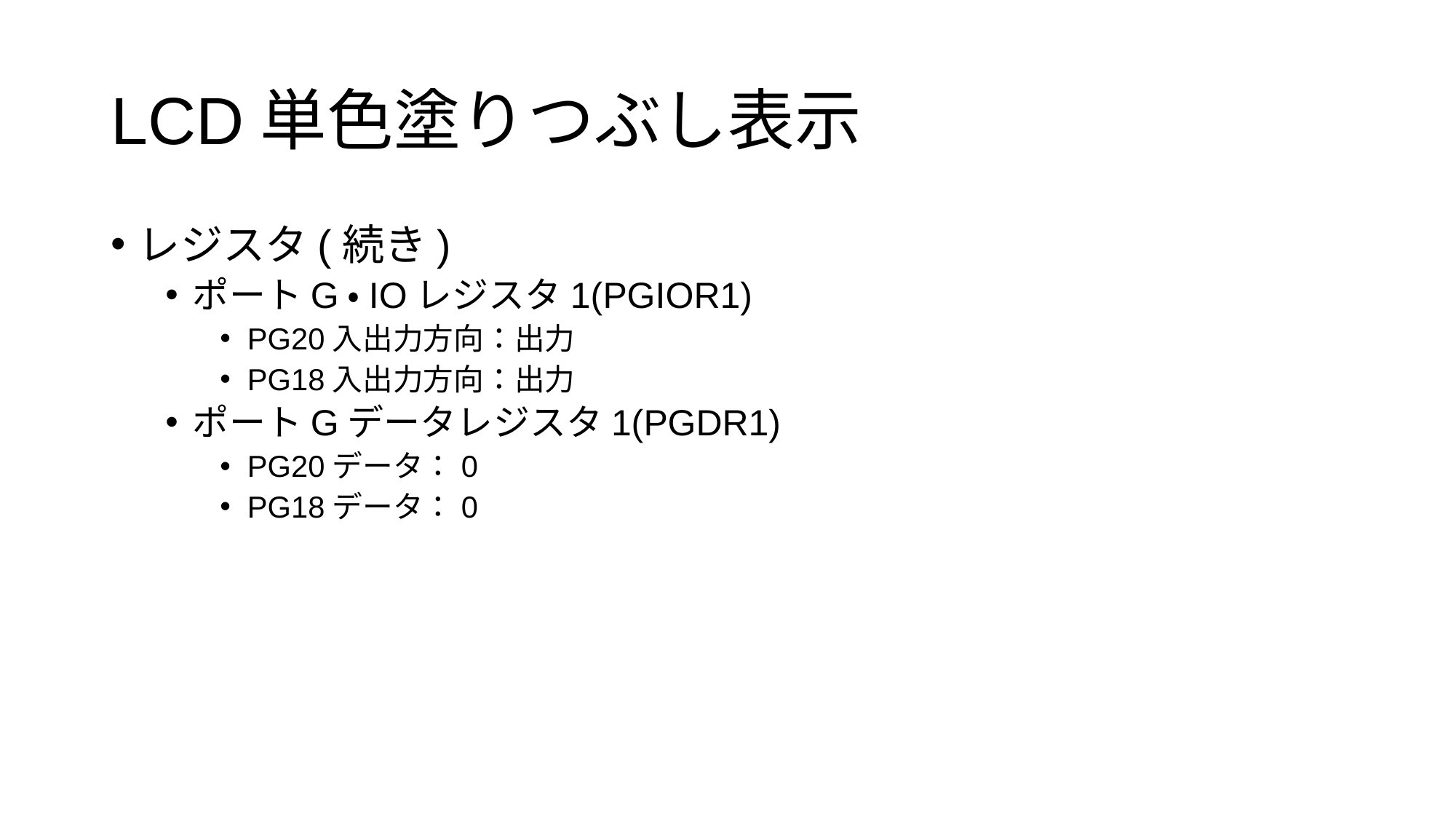

# LCD単色塗りつぶし表示
レジスタ(続き)
ポートG・IOレジスタ1(PGIOR1)
PG20入出力方向：出力
PG18入出力方向：出力
ポートGデータレジスタ1(PGDR1)
PG20データ：0
PG18データ：0